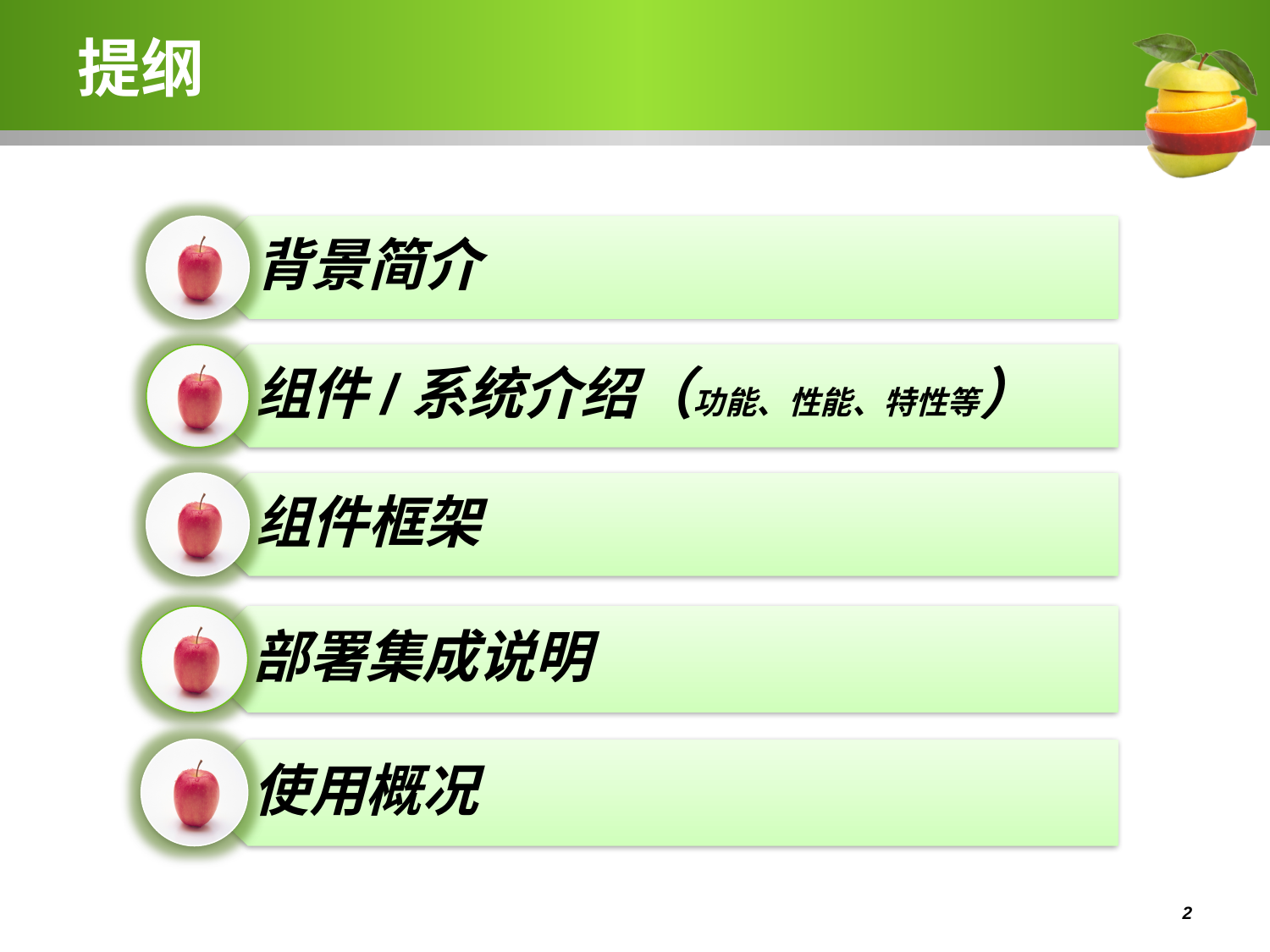

# 提纲
背景简介
组件/系统介绍（功能、性能、特性等）
组件框架
部署集成说明
使用概况
2